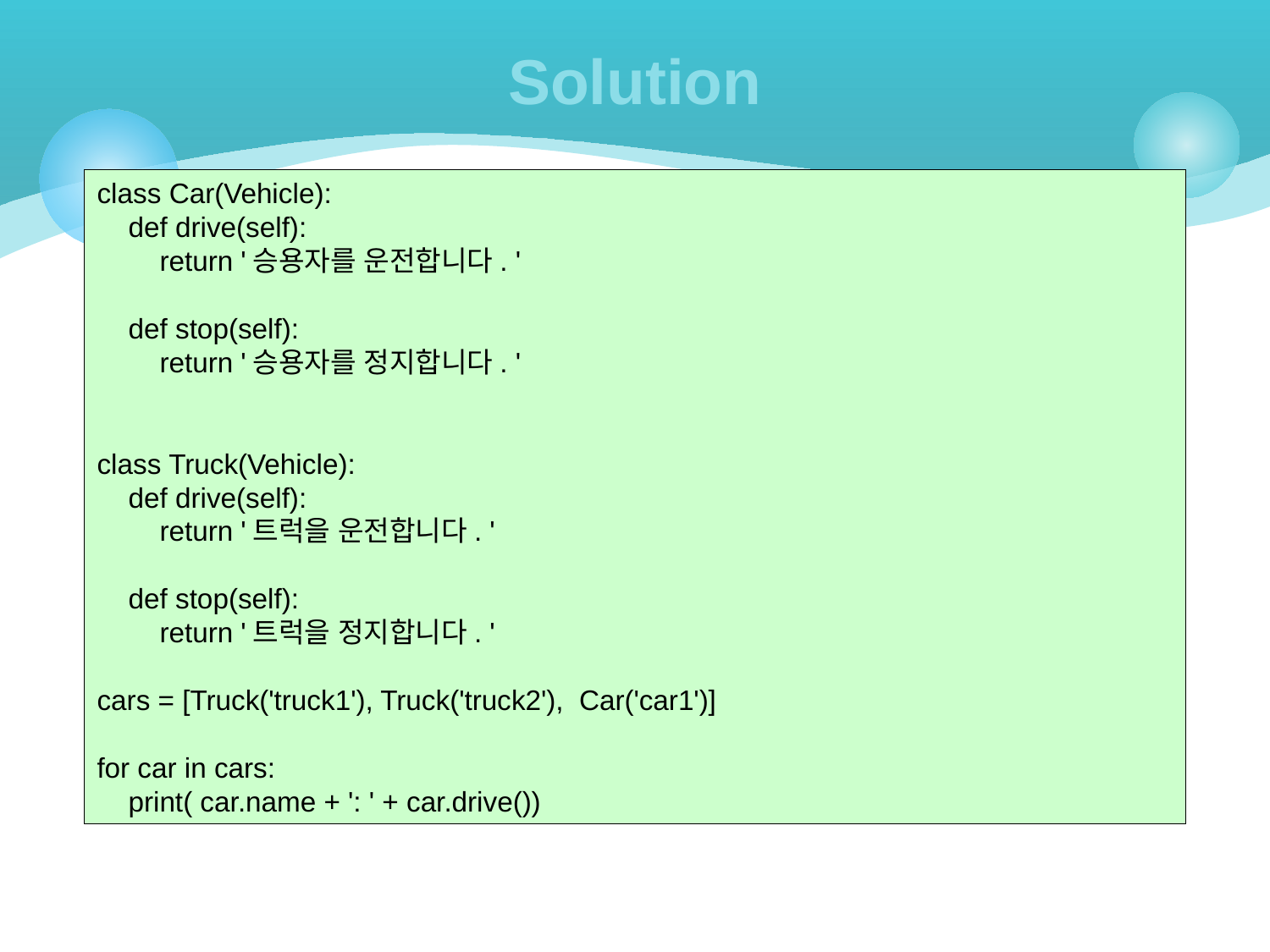

# Solution
class Car(Vehicle):
    def drive(self):
        return '승용자를 운전합니다. '

    def stop(self):
        return '승용자를 정지합니다. '

class Truck(Vehicle):
    def drive(self):
        return '트럭을 운전합니다. '

    def stop(self):
        return '트럭을 정지합니다. '

cars = [Truck('truck1'), Truck('truck2'),  Car('car1')]

for car in cars:
    print( car.name + ': ' + car.drive())